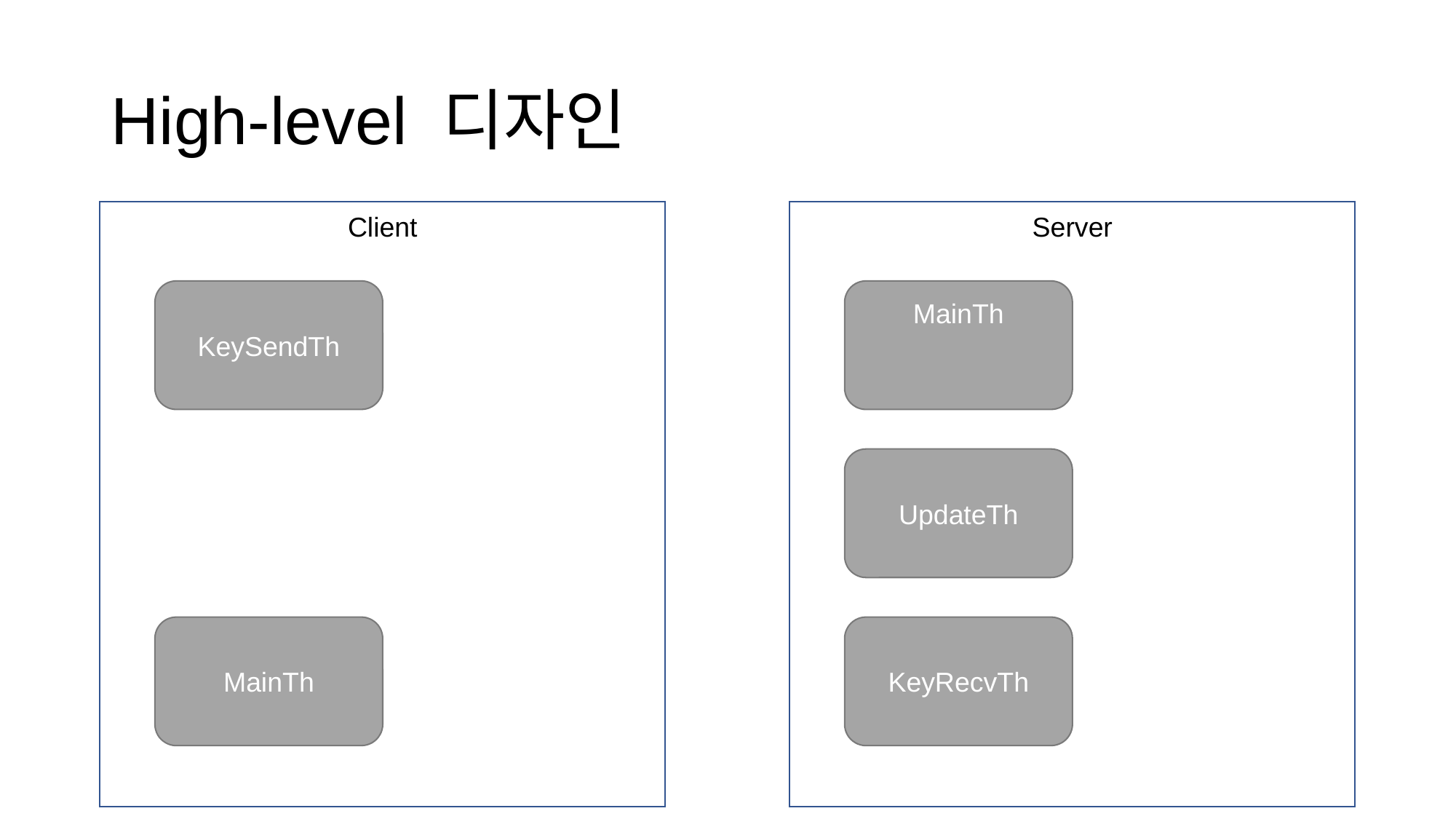

# High-level 디자인
Client

Server

KeySendTh
MainTh

UpdateTh
MainTh
KeyRecvTh